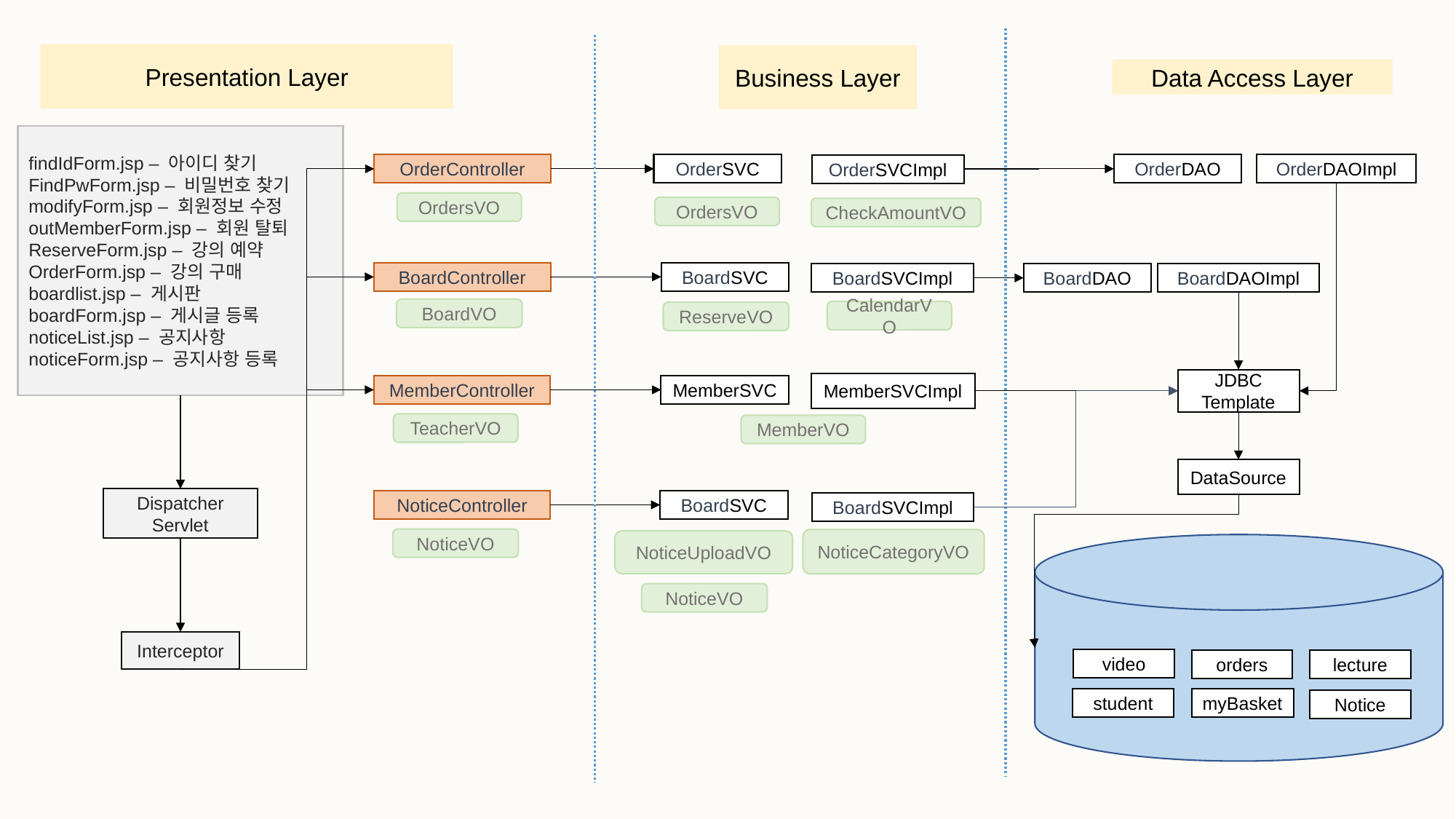

Presentation Layer
Business Layer
Data Access Layer
findIdForm.jsp – 아이디 찾기
FindPwForm.jsp – 비밀번호 찾기
modifyForm.jsp – 회원정보 수정
outMemberForm.jsp – 회원 탈퇴
ReserveForm.jsp – 강의 예약
OrderForm.jsp – 강의 구매
boardlist.jsp – 게시판
boardForm.jsp – 게시글 등록
noticeList.jsp – 공지사항
noticeForm.jsp – 공지사항 등록
OrderDAOImpl
OrderDAO
OrderController
OrderSVC
OrderSVCImpl
OrdersVO
OrdersVO
CheckAmountVO
BoardSVC
BoardController
BoardSVCImpl
BoardDAOImpl
BoardDAO
BoardVO
CalendarVO
ReserveVO
JDBC Template
MemberSVCImpl
MemberSVC
MemberController
TeacherVO
MemberVO
DataSource
Dispatcher Servlet
BoardSVC
NoticeController
BoardSVCImpl
NoticeVO
NoticeCategoryVO
NoticeUploadVO

NoticeVO
Interceptor
video
orders
lecture
student
myBasket
Notice